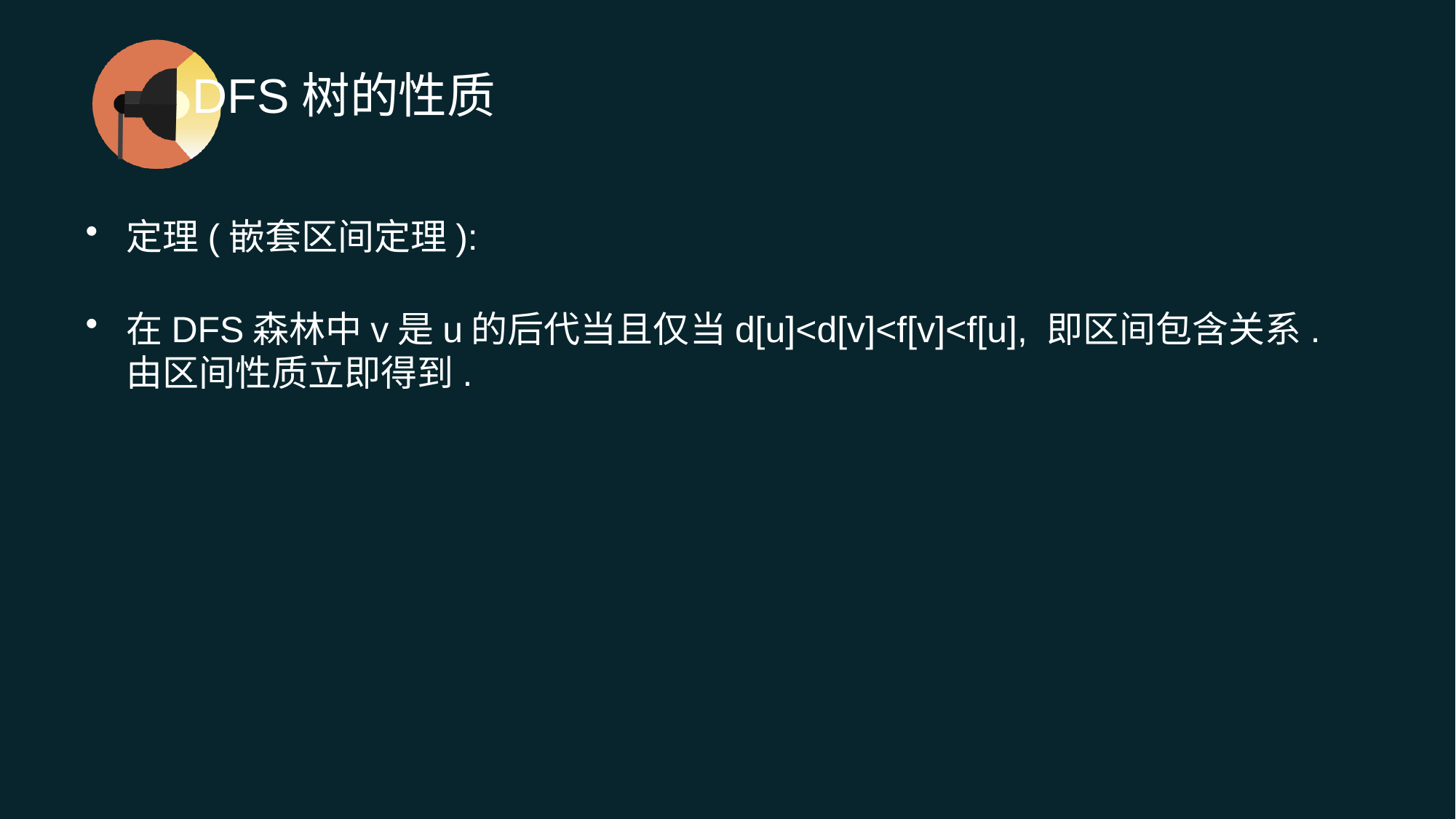

定理(嵌套区间定理):
在DFS森林中v是u的后代当且仅当d[u]<d[v]<f[v]<f[u], 即区间包含关系. 由区间性质立即得到.
DFS树的性质